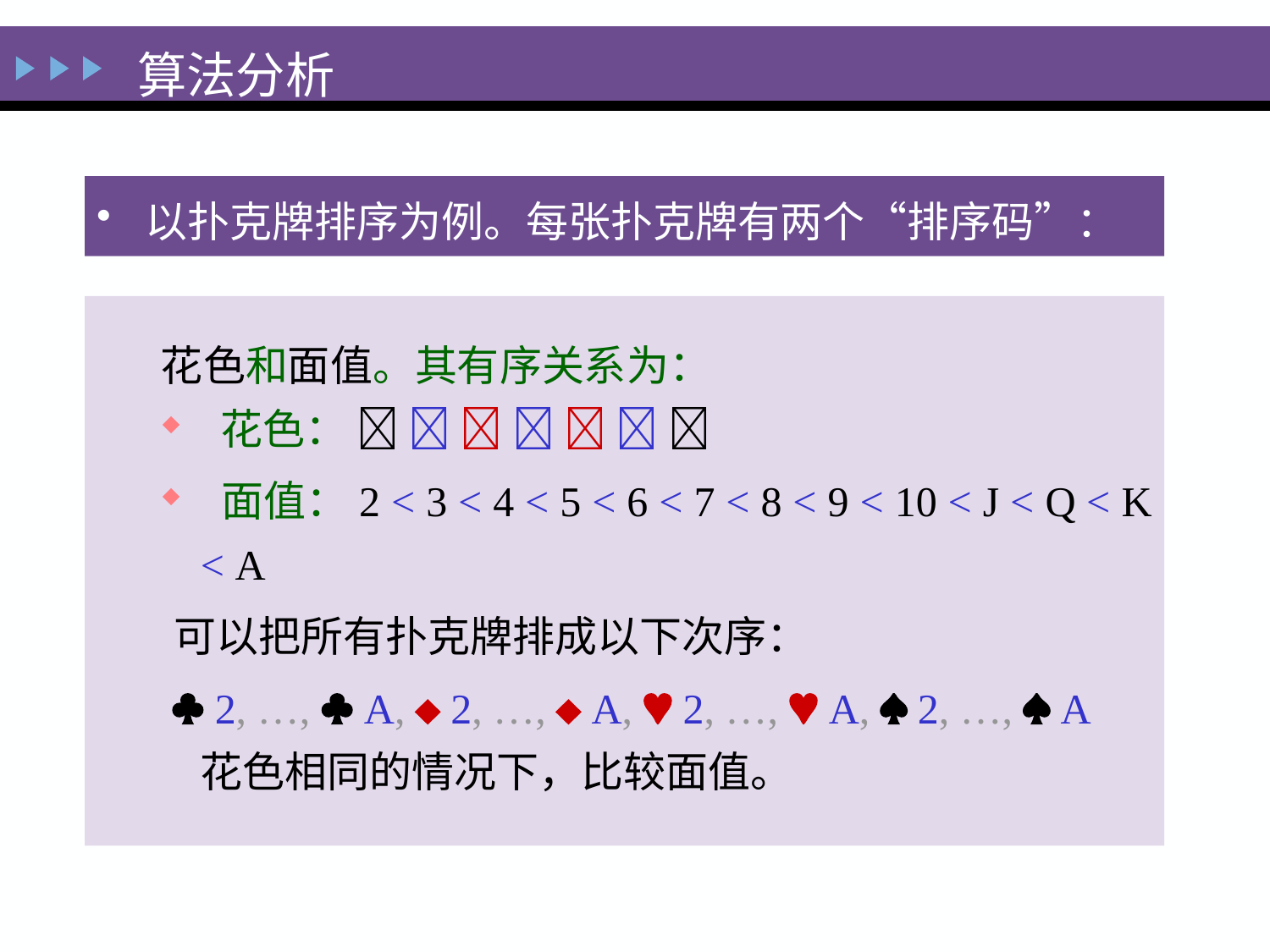

算法分析

以扑克牌排序为例。每张扑克牌有两个“排序码”：

花色和面值。其有序关系为：
 花色： ♣ < ♦ < ♥ < ♠
 面值：2 < 3 < 4 < 5 < 6 < 7 < 8 < 9 < 10 < J < Q < K < A
	  可以把所有扑克牌排成以下次序：
 ♣ 2, …, ♣ A, ♦ 2, …, ♦ A, ♥ 2, …, ♥ A, ♠ 2, …, ♠ A  花色相同的情况下，比较面值。